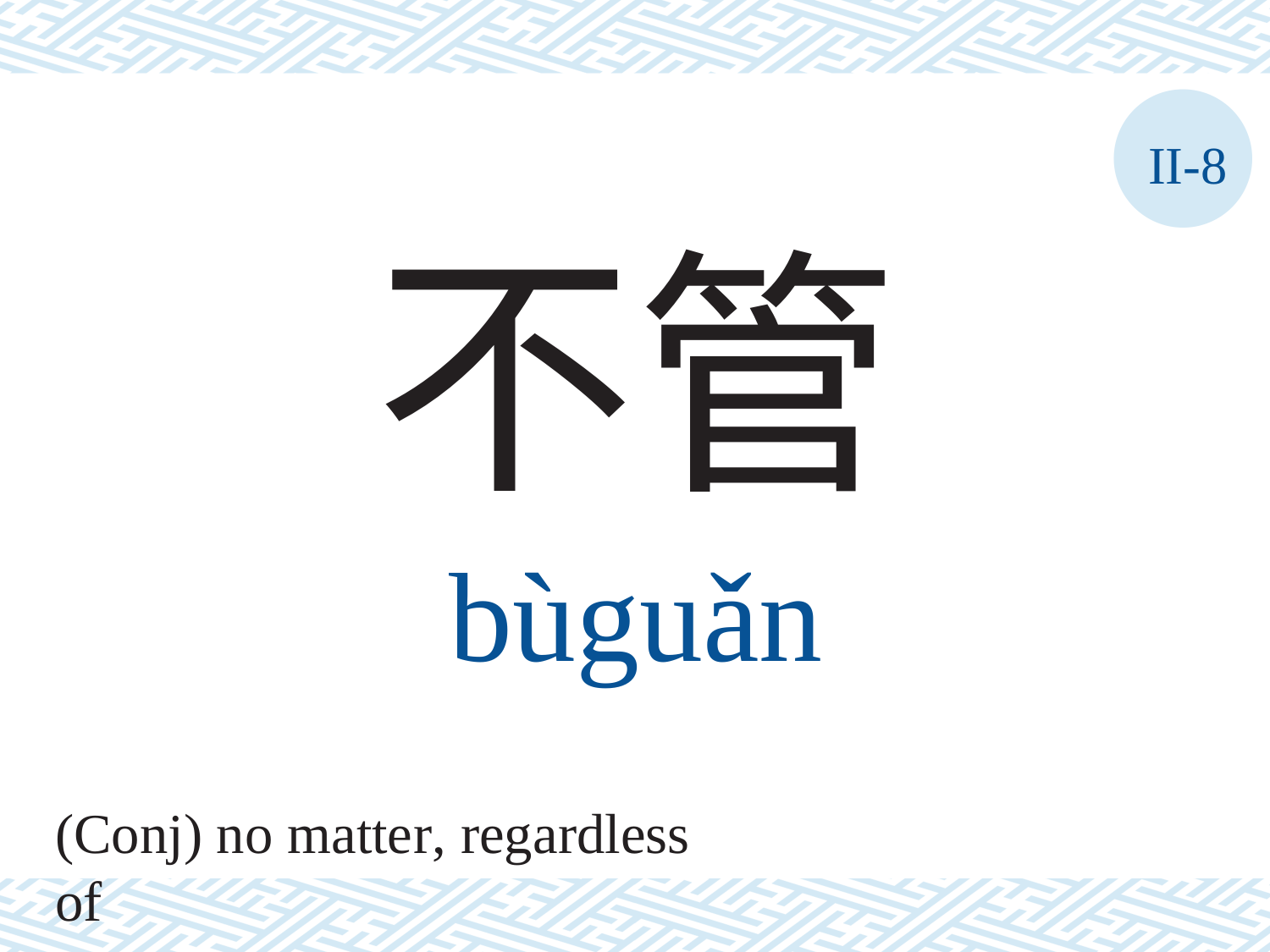

II-8
不管
bùguǎn
(Conj) no matter, regardless of